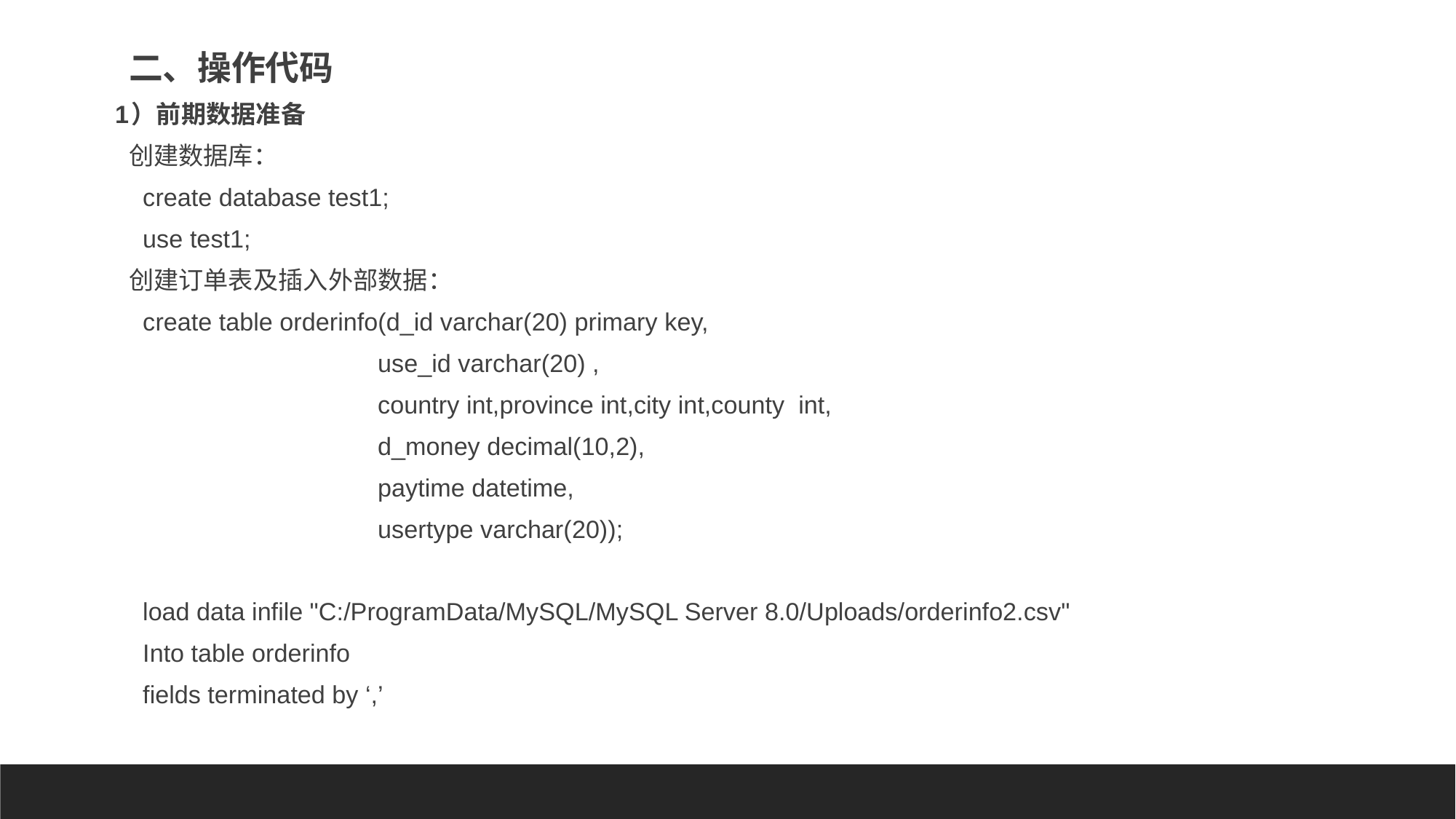

二、操作代码
1）前期数据准备
创建数据库：
    create database test1;
    use test1;
创建订单表及插入外部数据：
    create table orderinfo(d_id varchar(20) primary key,
                                      use_id varchar(20) ,
                                      country int,province int,city int,county  int,
                                      d_money decimal(10,2),
                                      paytime datetime,
                                      usertype varchar(20));

    load data infile "C:/ProgramData/MySQL/MySQL Server 8.0/Uploads/orderinfo2.csv"
    Into table orderinfo
    fields terminated by ‘,’